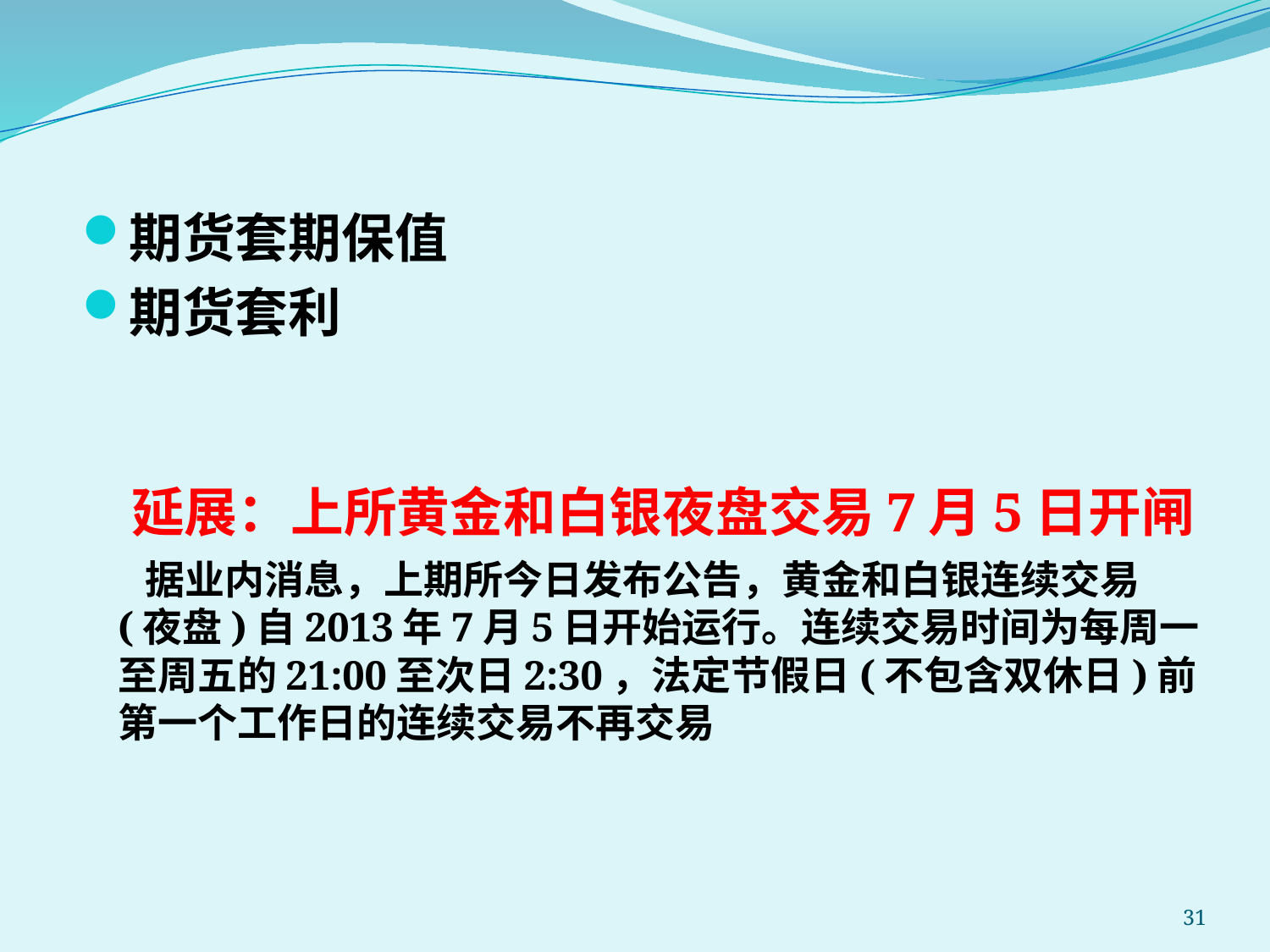

期货套期保值
期货套利

  延展：上所黄金和白银夜盘交易7月5日开闸
      据业内消息，上期所今日发布公告，黄金和白银连续交易(夜盘)自2013年7月5日开始运行。连续交易时间为每周一至周五的21:00至次日2:30，法定节假日(不包含双休日)前第一个工作日的连续交易不再交易

31